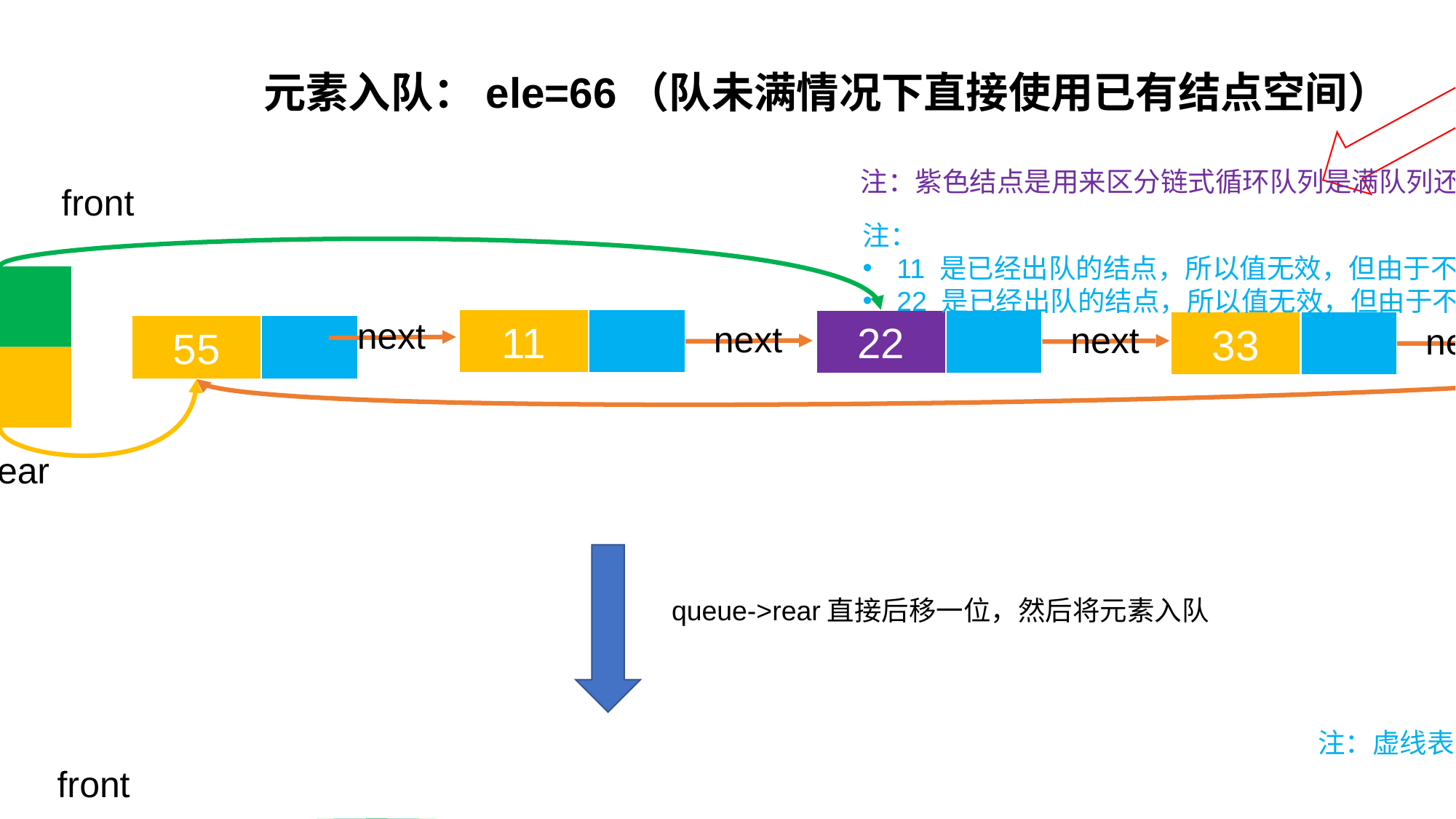

ele=66
元素入队：ele=66（队未满情况下直接使用已有结点空间）

注：紫色结点是用来区分链式循环队列是满队列还是空队列的空闲结点，没有实际意义
front
注：
11 是已经出队的结点，所以值无效，但由于不会释放结点空间，所以值是仍然存在的
22 是已经出队的结点，所以值无效，但由于不会释放结点空间，所以值是仍然存在的

next
11

next
22

next
33

next
queue
55

44

next
rear

queue->rear直接后移一位，然后将元素入队
注：虚线表示已经断开的连接
front
②queue->rear->data=66

next
66

next
22

next
33

next
queue
55

44

next
rear

①queue->rear=queue->rear->next
去除虚线后如图
front

queue
next
66

next
22

next
33

next
55

44

next
rear